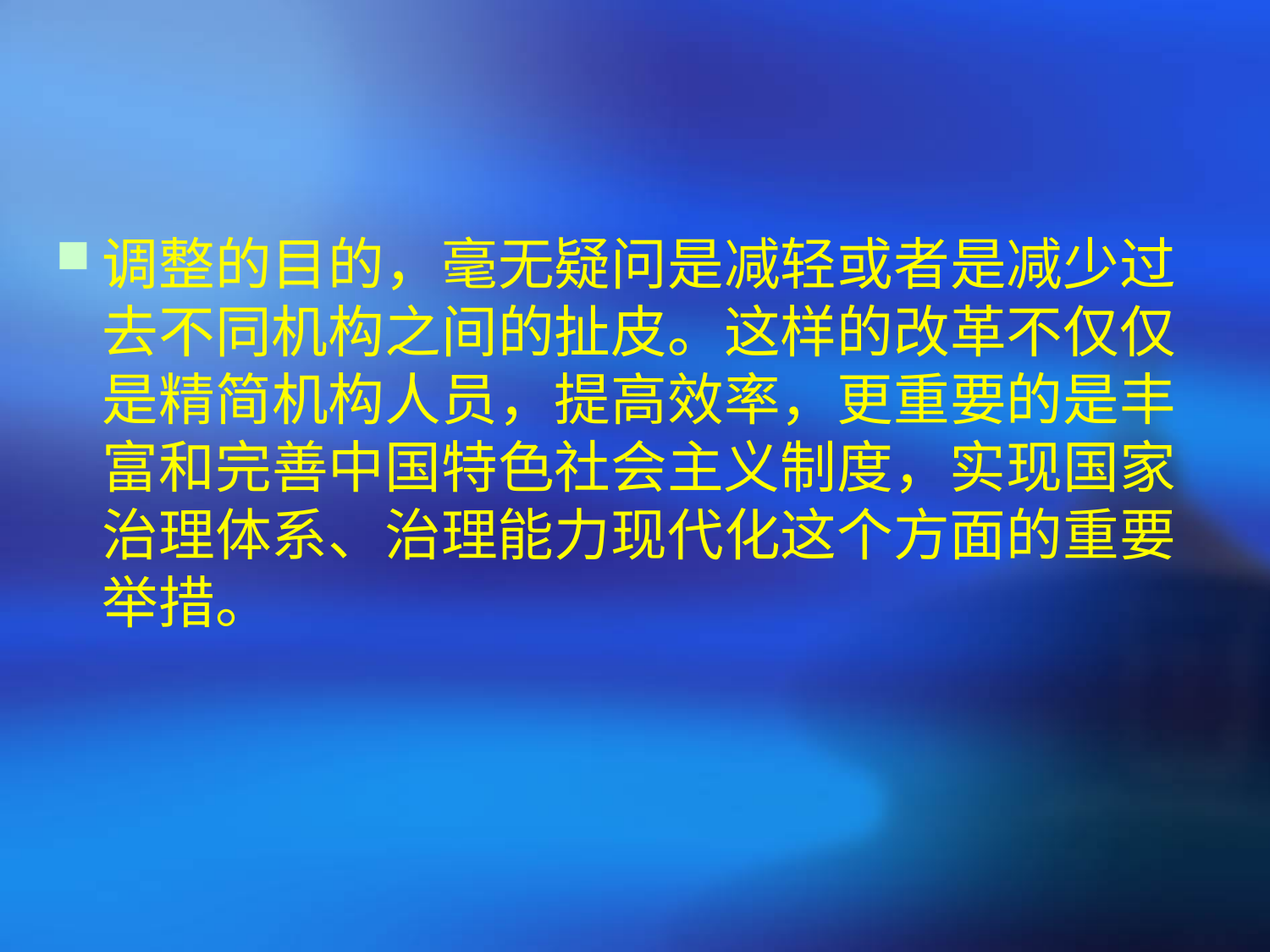

调整的目的，毫无疑问是减轻或者是减少过去不同机构之间的扯皮。这样的改革不仅仅是精简机构人员，提高效率，更重要的是丰富和完善中国特色社会主义制度，实现国家治理体系、治理能力现代化这个方面的重要举措。